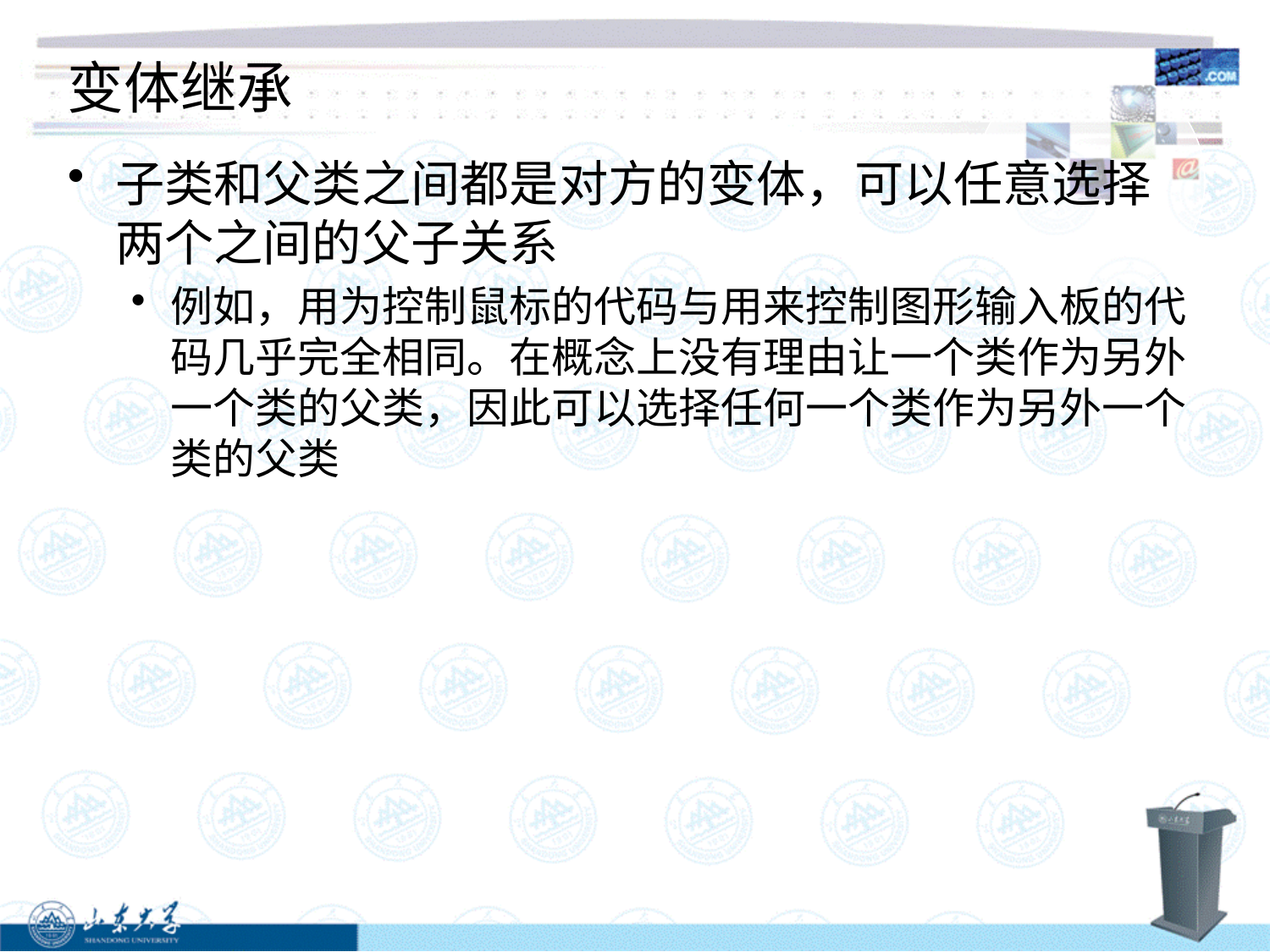

# 变体继承
子类和父类之间都是对方的变体，可以任意选择两个之间的父子关系
例如，用为控制鼠标的代码与用来控制图形输入板的代码几乎完全相同。在概念上没有理由让一个类作为另外一个类的父类，因此可以选择任何一个类作为另外一个类的父类